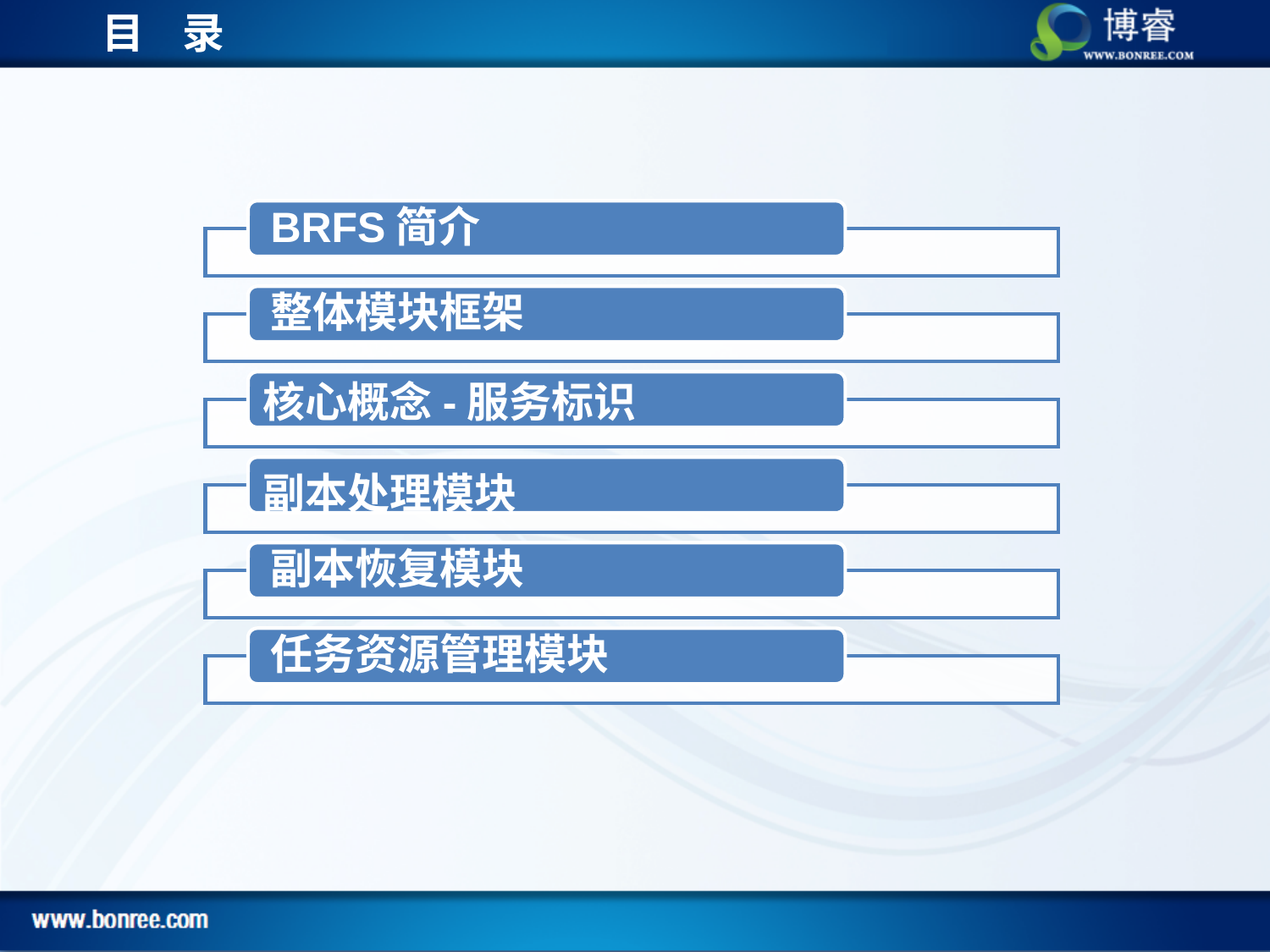

目    录

BRFS简介

整体模块框架

核心概念-服务标识

副本处理模块

副本恢复模块

任务资源管理模块

2